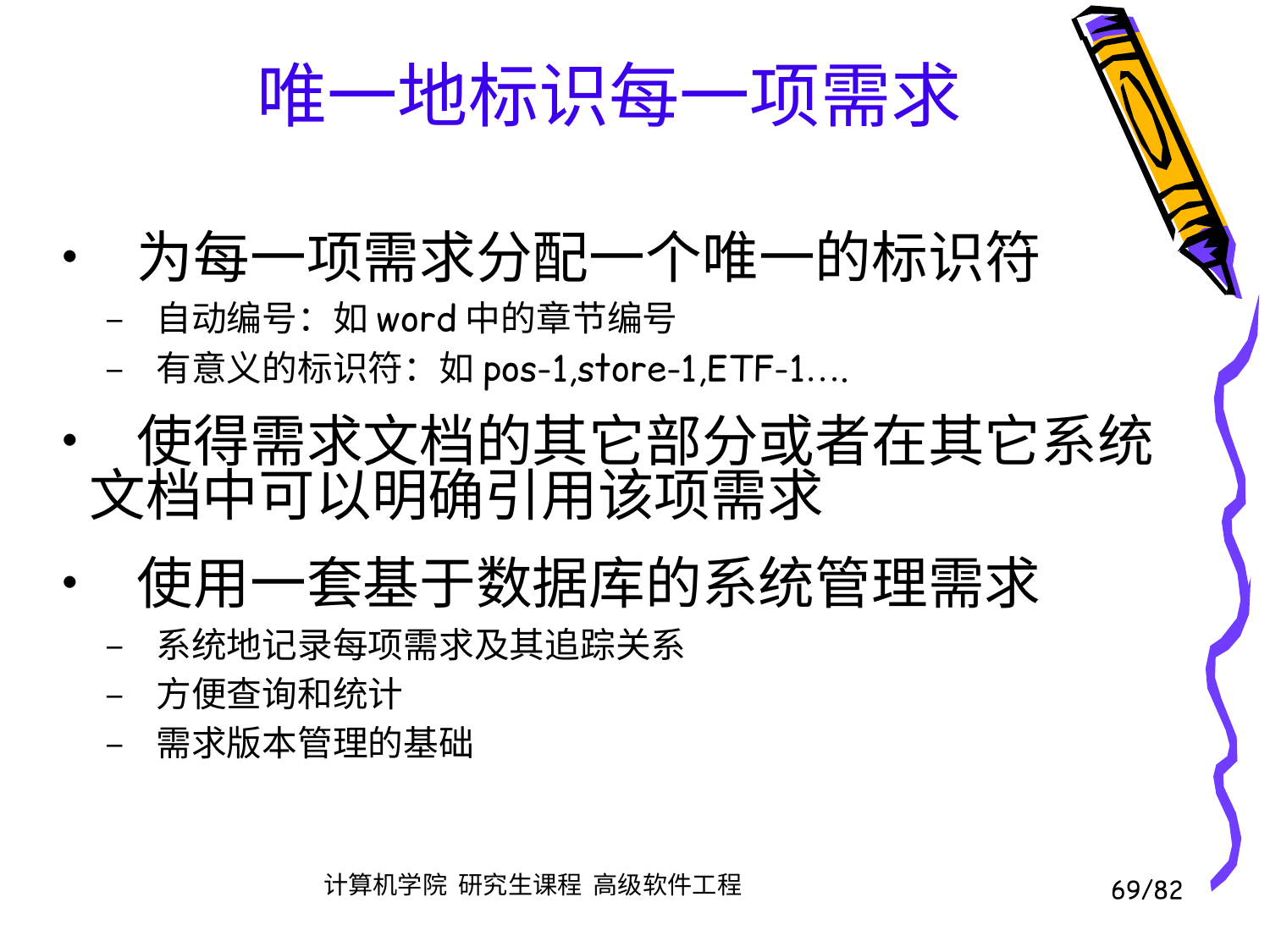

唯一地标识每一项需求

•  为每一项需求分配一个唯一的标识符
		–   自动编号：如word中的章节编号
		–   有意义的标识符：如pos-1,store-1,ETF-1….
•  使得需求文档的其它部分或者在其它系统
	文档中可以明确引用该项需求
•  使用一套基于数据库的系统管理需求
		–   系统地记录每项需求及其追踪关系
		–   方便查询和统计
		–   需求版本管理的基础

69/82
计算机学院  研究生课程  高级软件工程